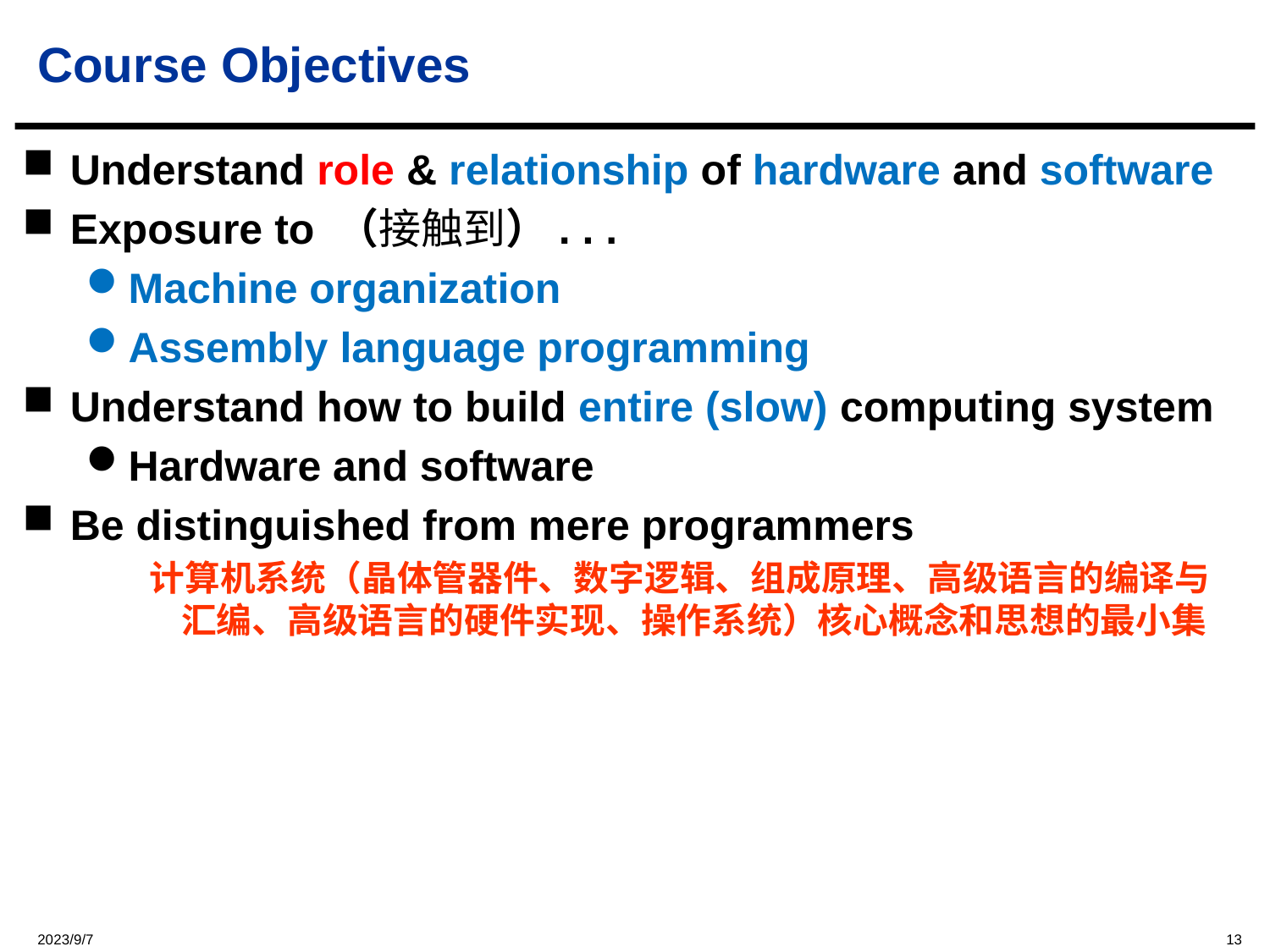

Understand role & relationship of hardware and software
Exposure to （接触到）. . .
Machine organization
Assembly language programming
Understand how to build entire (slow) computing system
Hardware and software
Be distinguished from mere programmers
计算机系统（晶体管器件、数字逻辑、组成原理、高级语言的编译与汇编、高级语言的硬件实现、操作系统）核心概念和思想的最小集
# Course Objectives
2023/9/7
13